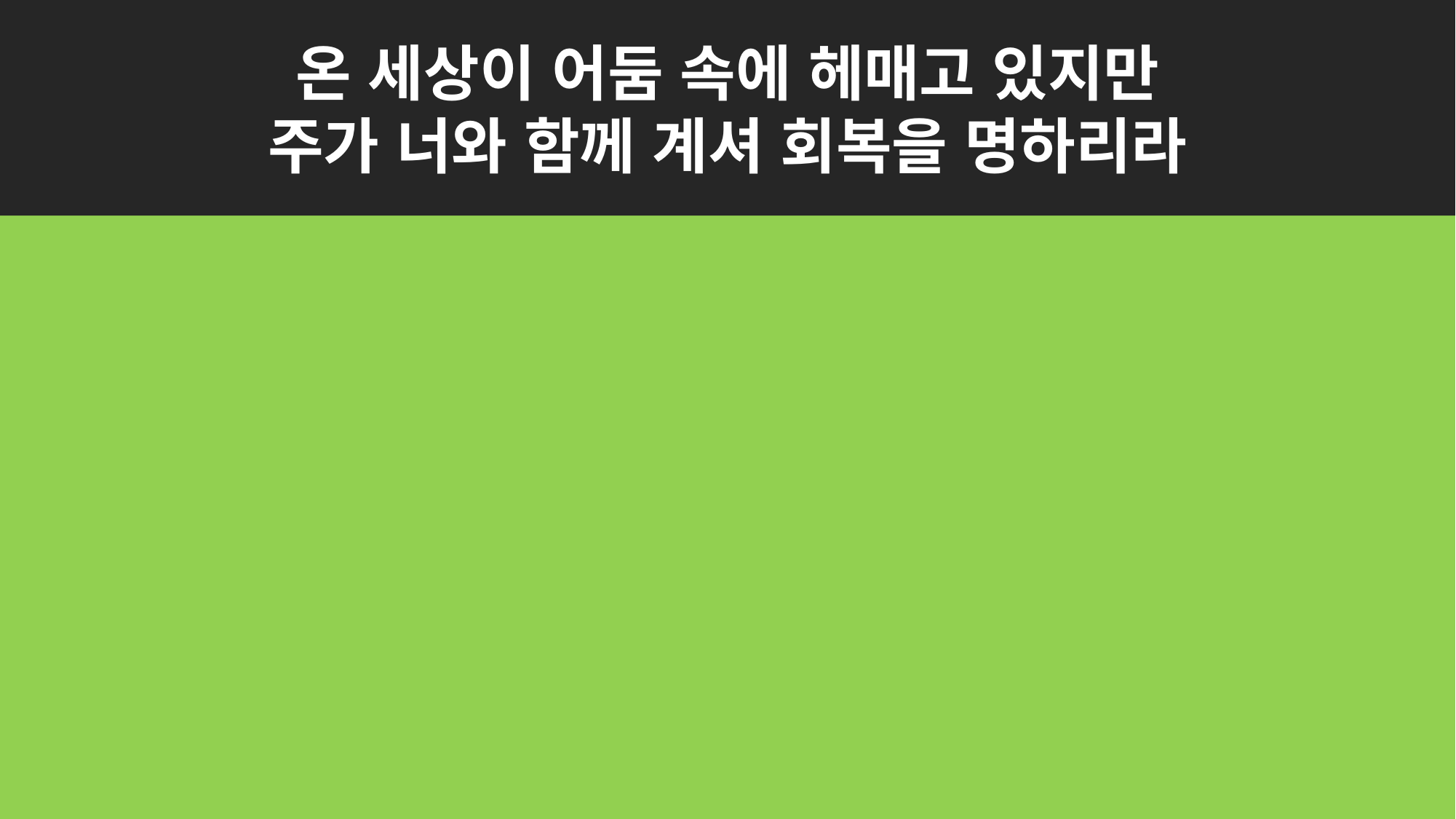

온 세상이 어둠 속에 헤매고 있지만
주가 너와 함께 계셔 회복을 명하리라